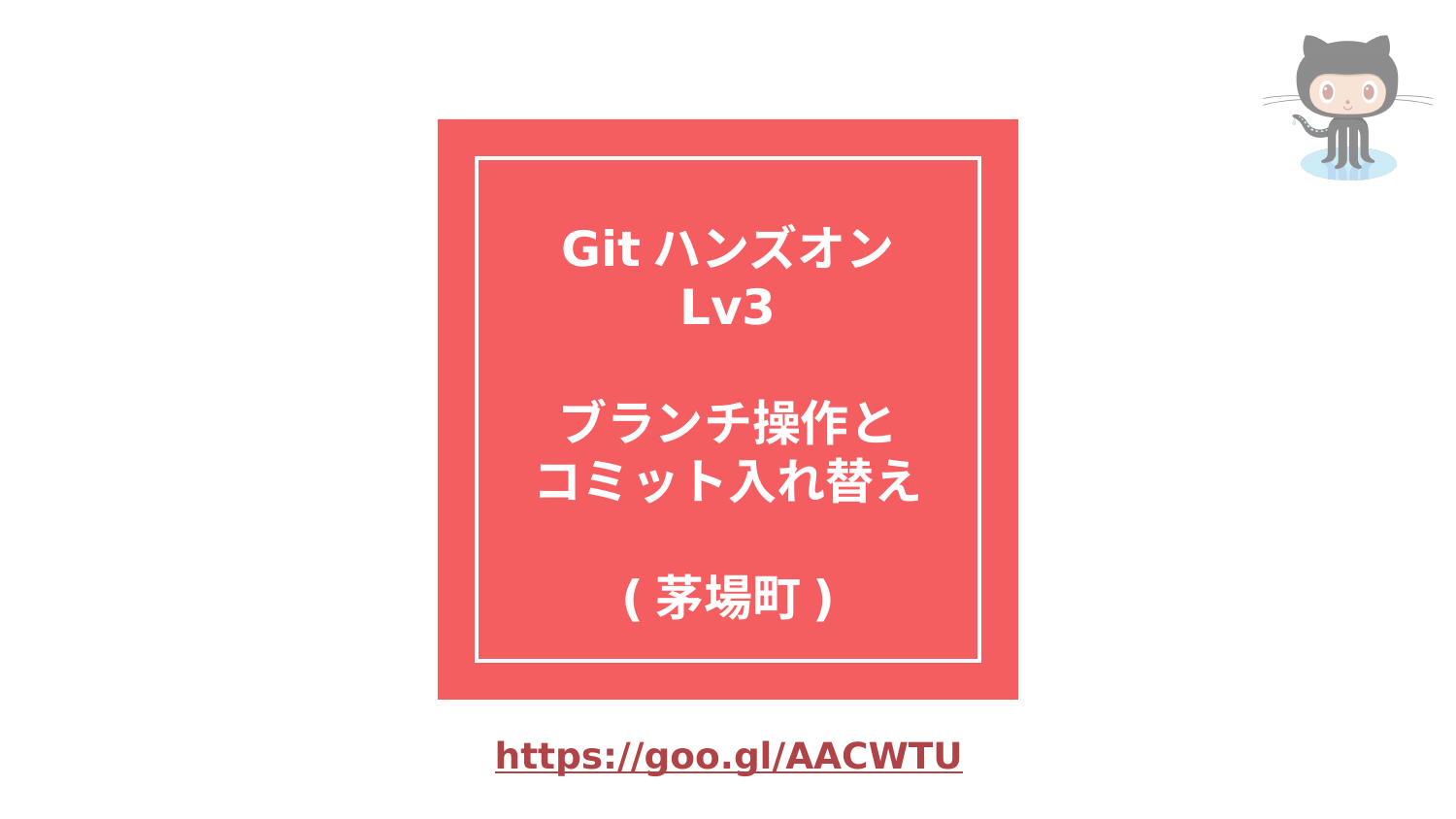

# Gitハンズオン Lv3 ブランチ操作と コミット入れ替え (茅場町)
https://goo.gl/AACWTU